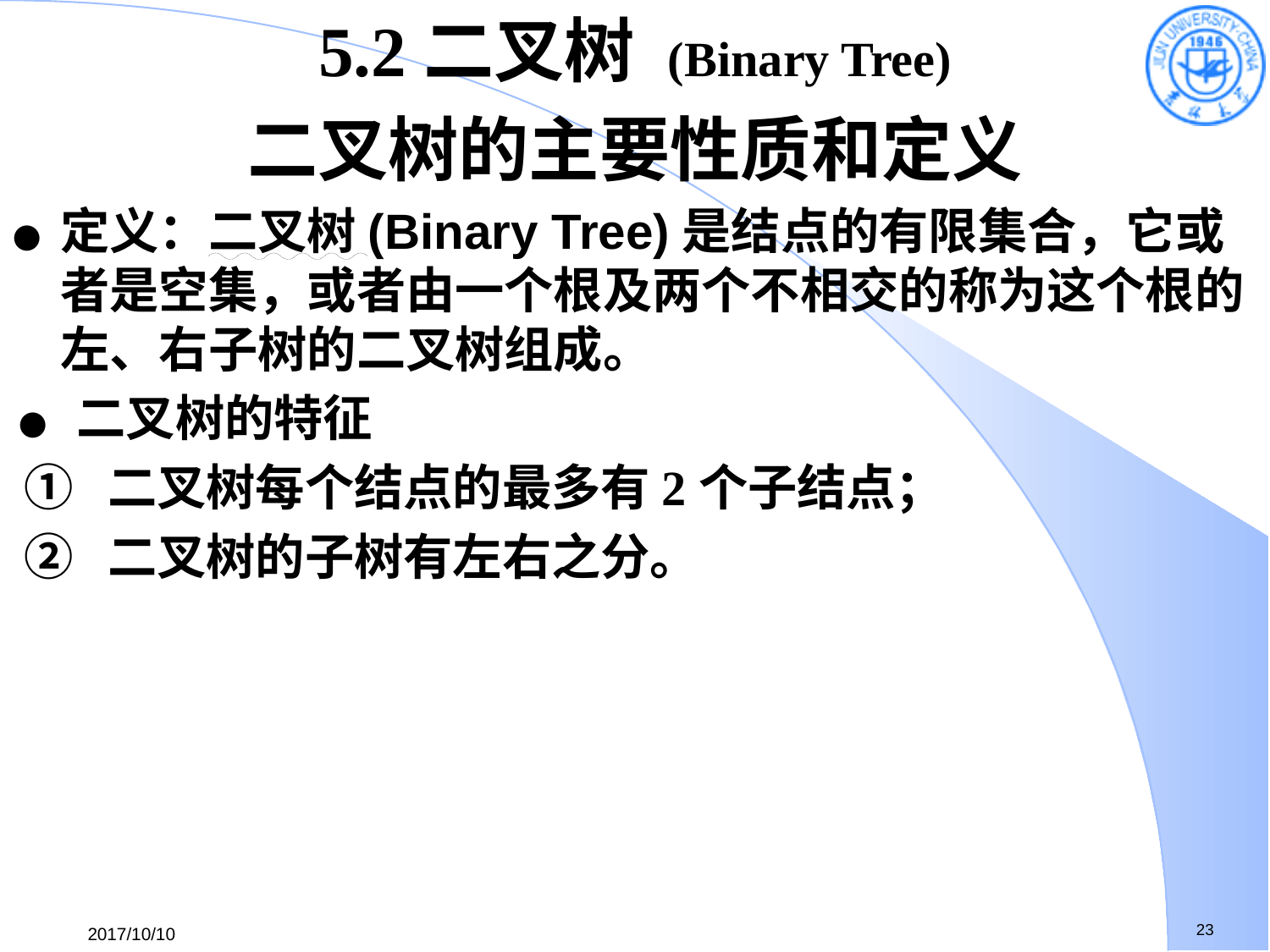

5.2二叉树 (Binary Tree)
二叉树的主要性质和定义
●  定义：二叉树(Binary Tree)是结点的有限集合，它或者是空集，或者由一个根及两个不相交的称为这个根的左、右子树的二叉树组成。
 ●  二叉树的特征
 ①  二叉树每个结点的最多有2个子结点；
 ②  二叉树的子树有左右之分。